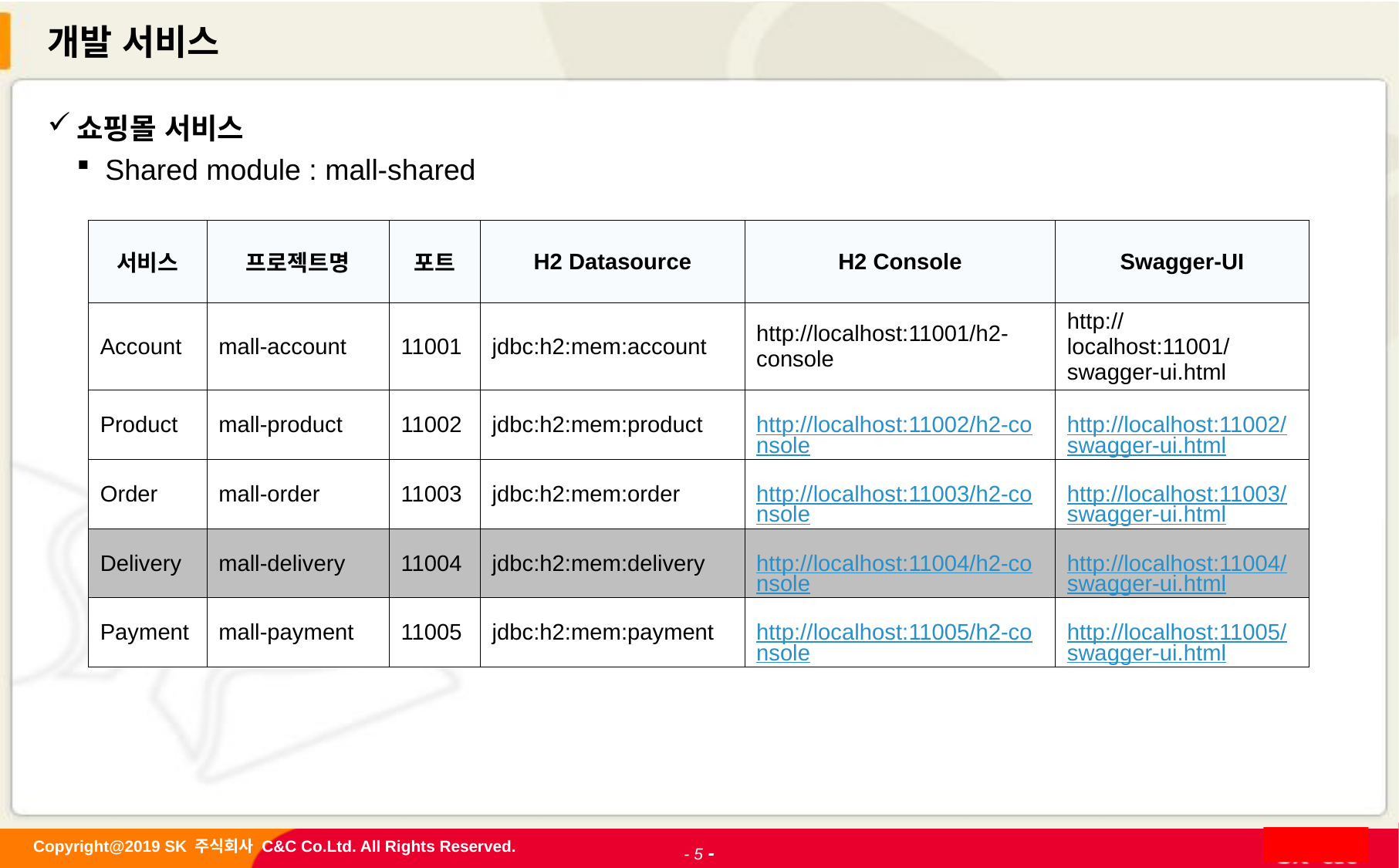

# 개발 서비스
쇼핑몰 서비스
Shared module : mall-shared
| 서비스 | 프로젝트명 | 포트 | H2 Datasource | H2 Console | Swagger-UI |
| --- | --- | --- | --- | --- | --- |
| Account | mall-account | 11001 | jdbc:h2:mem:account | http://localhost:11001/h2-console | http://localhost:11001/swagger-ui.html |
| Product | mall-product | 11002 | jdbc:h2:mem:product | http://localhost:11002/h2-console | http://localhost:11002/swagger-ui.html |
| Order | mall-order | 11003 | jdbc:h2:mem:order | http://localhost:11003/h2-console | http://localhost:11003/swagger-ui.html |
| Delivery | mall-delivery | 11004 | jdbc:h2:mem:delivery | http://localhost:11004/h2-console | http://localhost:11004/swagger-ui.html |
| Payment | mall-payment | 11005 | jdbc:h2:mem:payment | http://localhost:11005/h2-console | http://localhost:11005/swagger-ui.html |